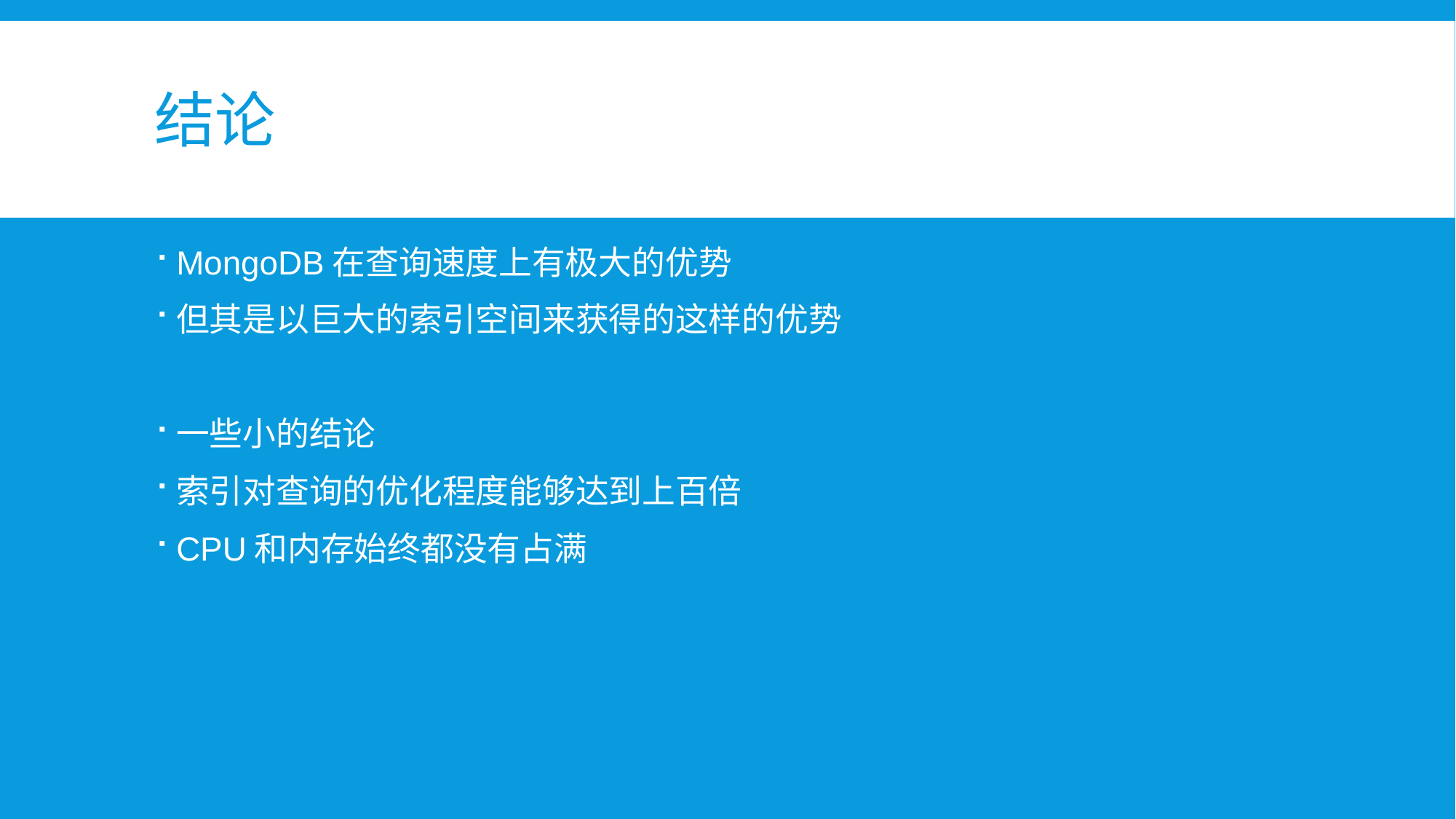

# 结论
MongoDB在查询速度上有极大的优势
但其是以巨大的索引空间来获得的这样的优势

一些小的结论
索引对查询的优化程度能够达到上百倍
CPU和内存始终都没有占满